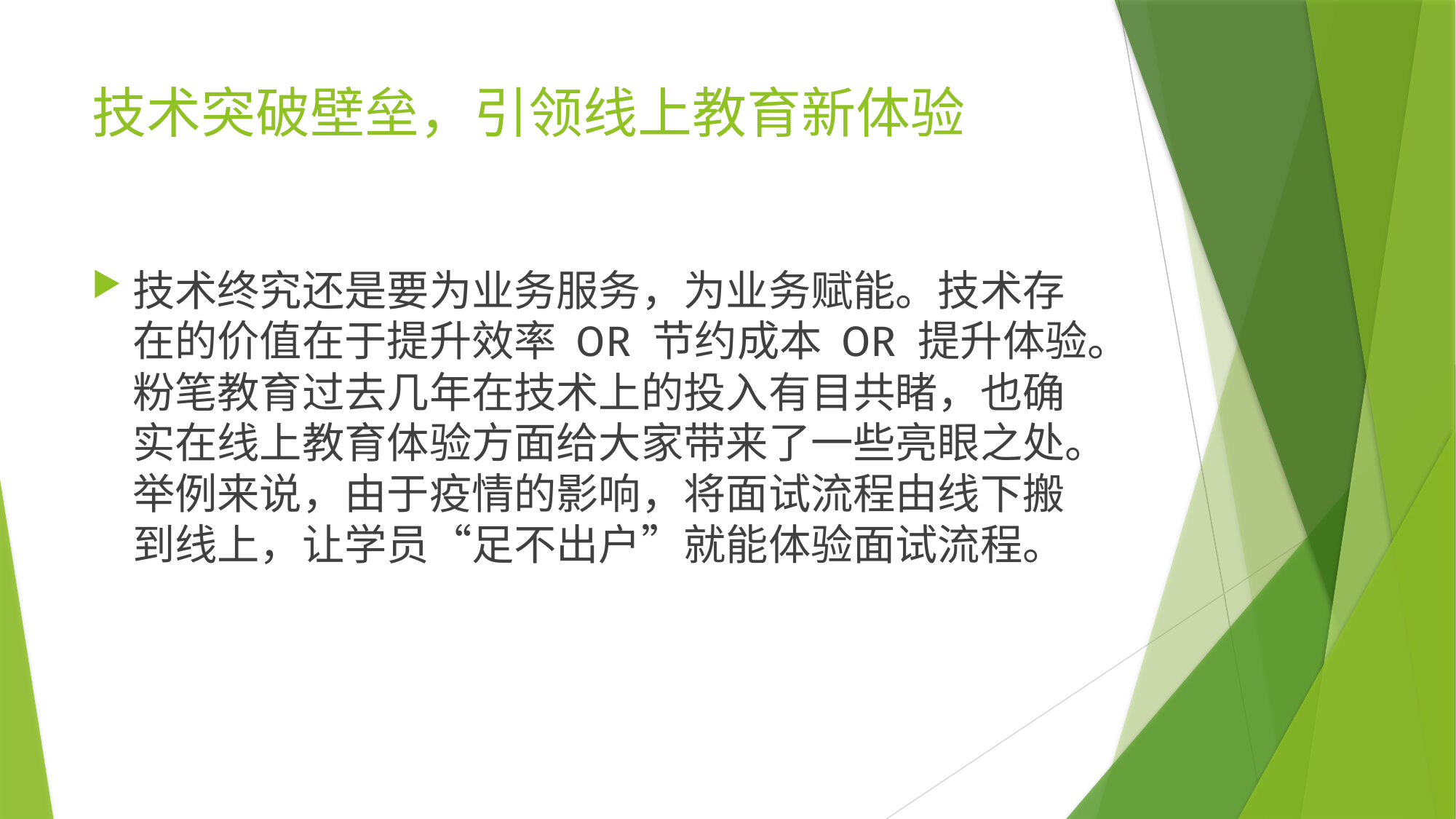

# 技术突破壁垒，引领线上教育新体验
技术终究还是要为业务服务，为业务赋能。技术存在的价值在于提升效率 OR 节约成本 OR 提升体验。粉笔教育过去几年在技术上的投入有目共睹，也确实在线上教育体验方面给大家带来了一些亮眼之处。举例来说，由于疫情的影响，将面试流程由线下搬到线上，让学员“足不出户”就能体验面试流程。